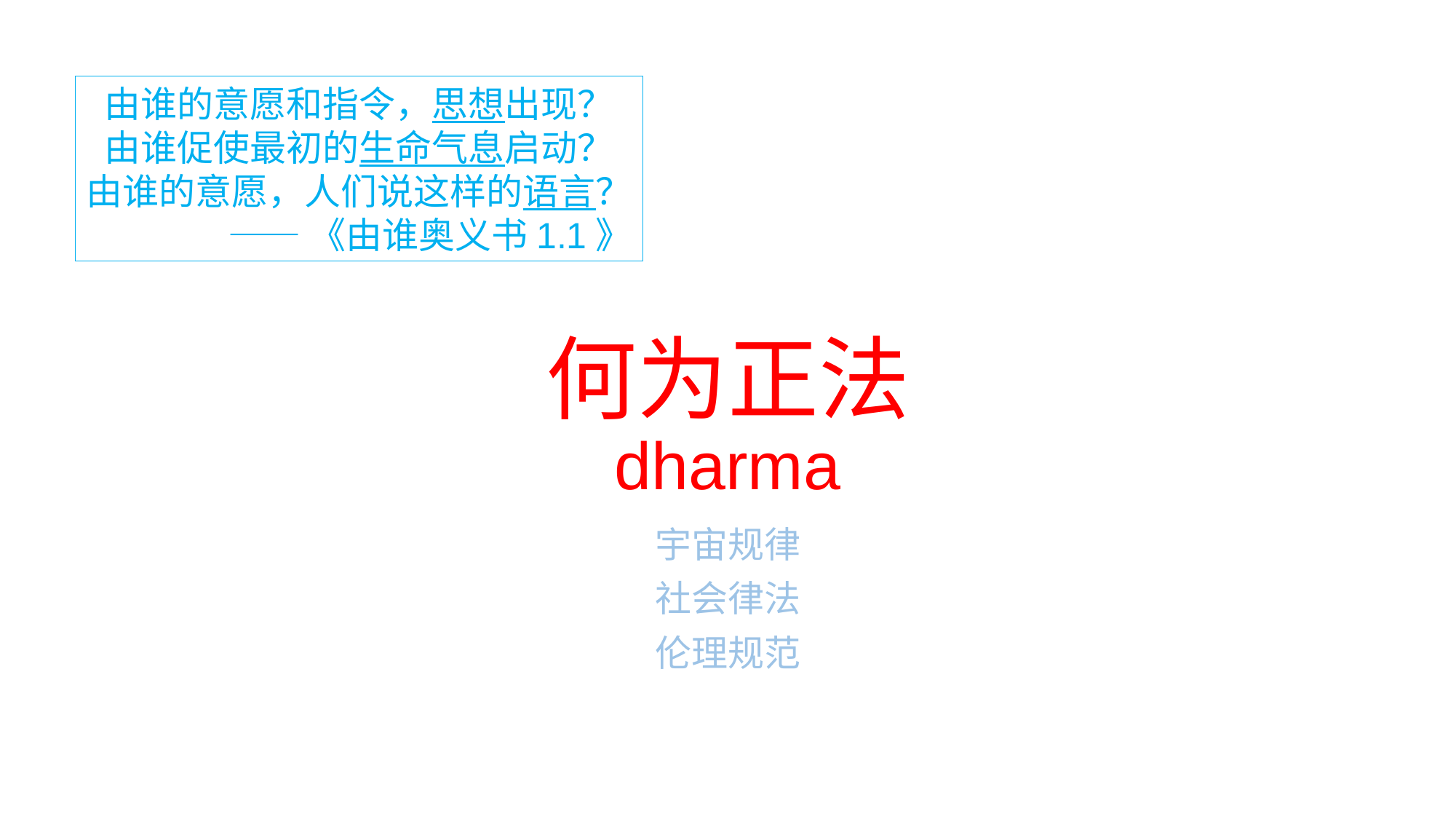

由谁的意愿和指令，思想出现？
由谁促使最初的生命气息启动？
由谁的意愿，人们说这样的语言？
——《由谁奥义书1.1》
# 何为正法 dharma
宇宙规律
社会律法
伦理规范